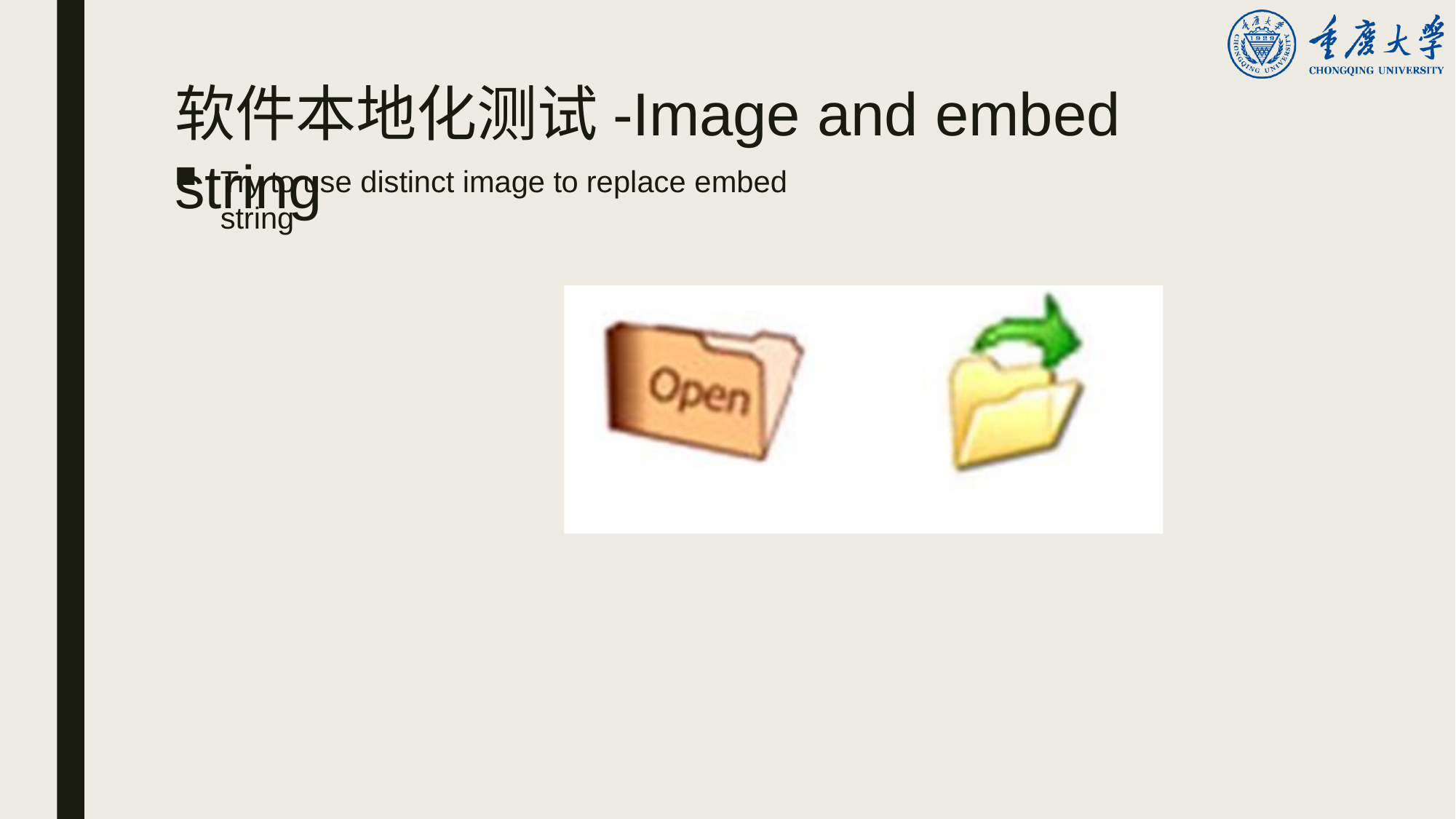

# 软件本地化测试-Image and embed string
Try to use distinct image to replace embed string